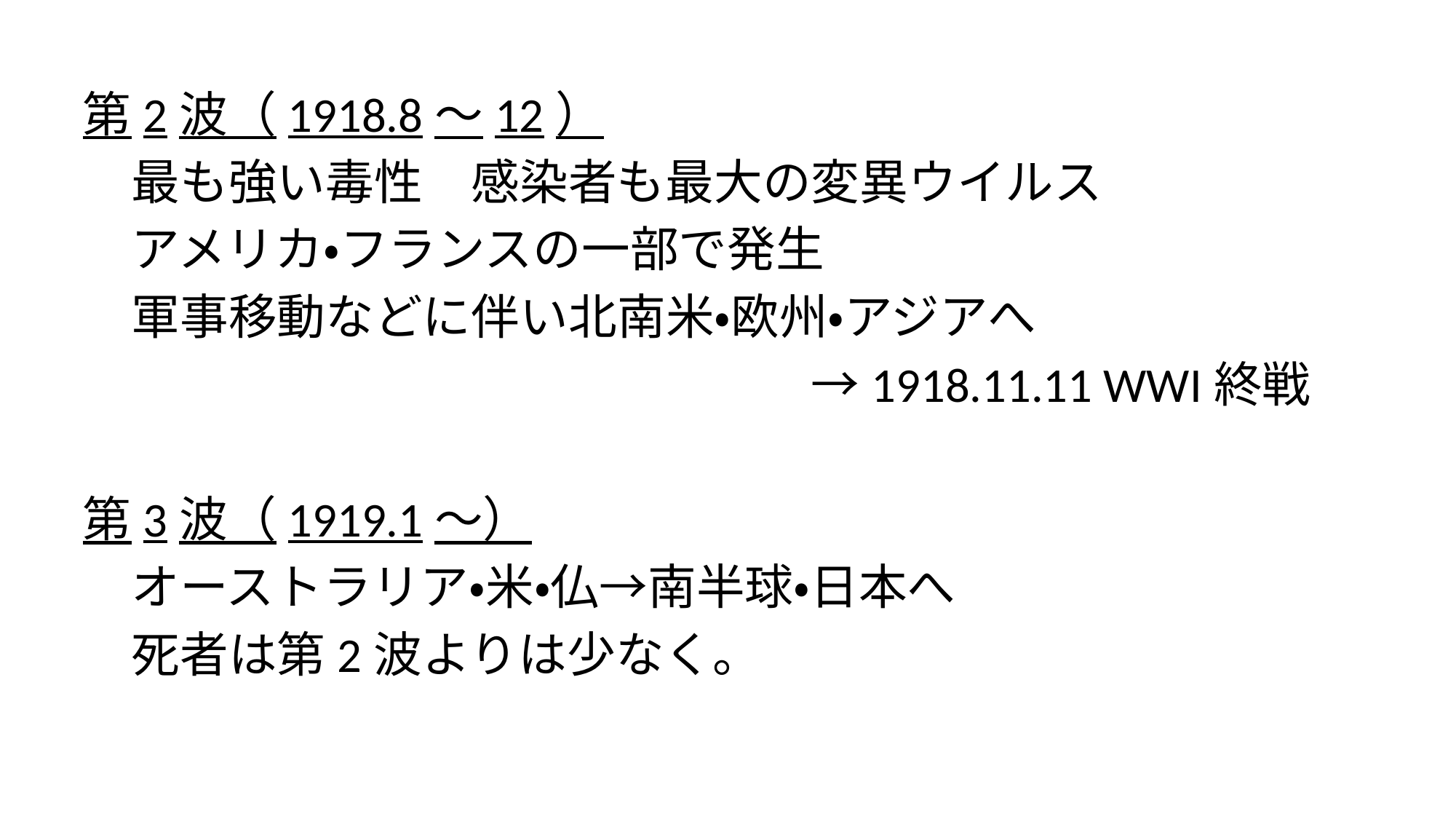

#
第2波（1918.8～12）
　最も強い毒性　感染者も最大の変異ウイルス
　アメリカ・フランスの一部で発生
　軍事移動などに伴い北南米・欧州・アジアへ
　　　　　　　　　　　　　　　→1918.11.11 WWI終戦

第3波（1919.1～）
　オーストラリア・米・仏→南半球・日本へ
　死者は第2波よりは少なく。